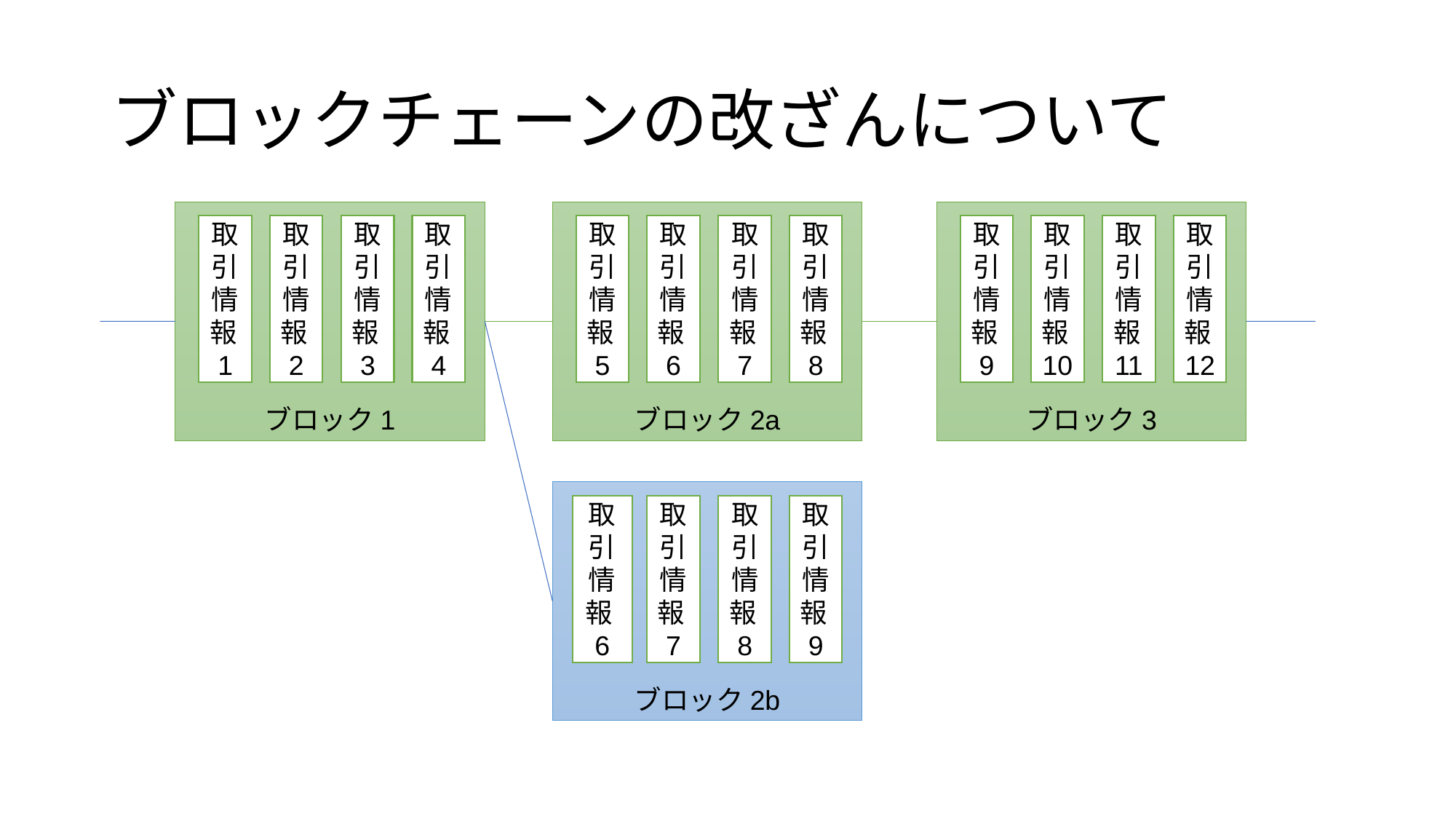

# ブロックチェーンの改ざんについて
ブロック1
ブロック3
ブロック2a
取引情報1
取引情報2
取引情報3
取引情報4
取引情報5
取引情報6
取引情報7
取引情報8
取引情報9
取引情報10
取引情報11
取引情報12
ブロック2b
取引情報6
取引情報7
取引情報8
取引情報9